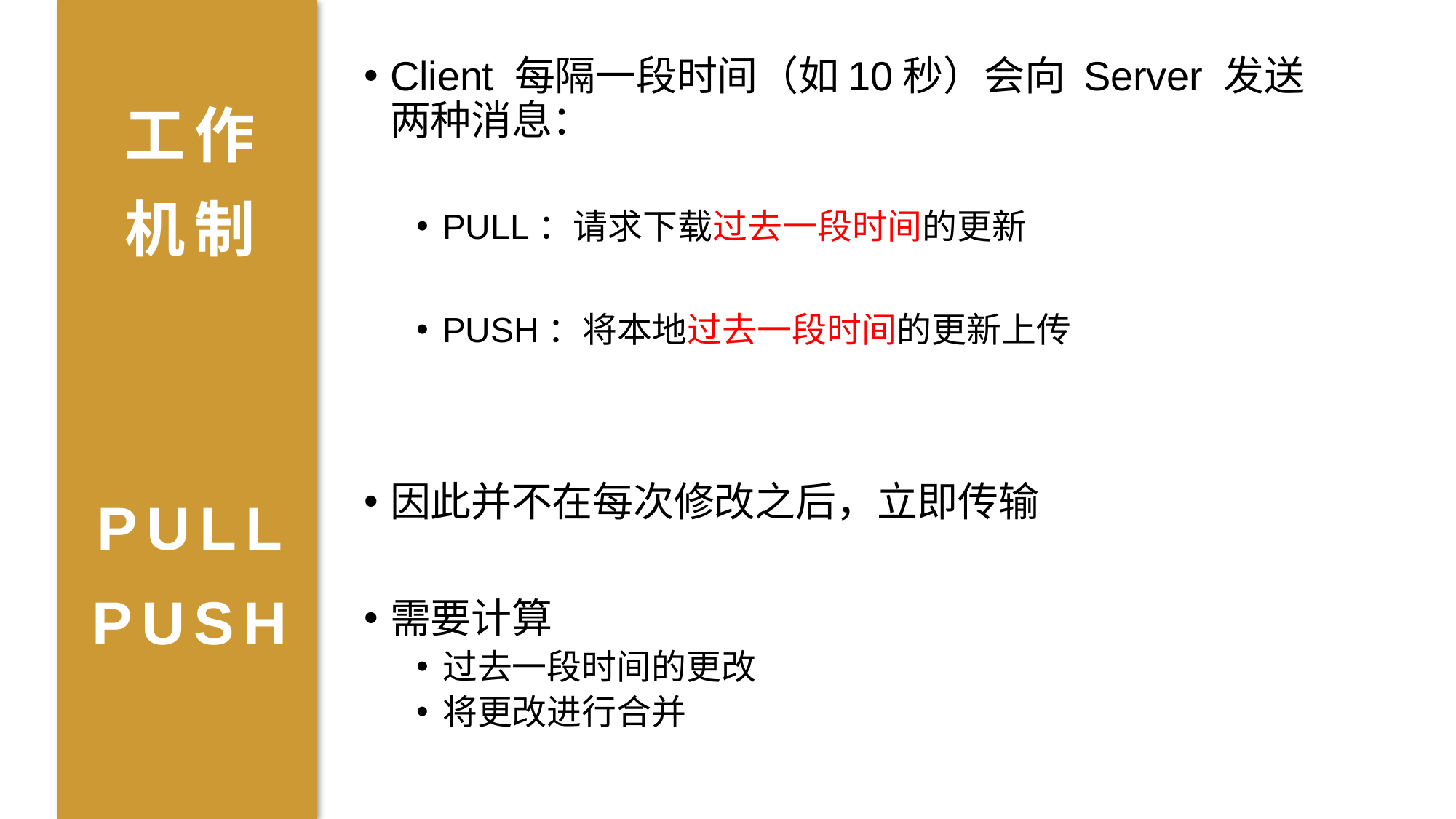

Client 每隔一段时间（如10秒）会向 Server 发送两种消息：

PULL：请求下载过去一段时间的更新

PUSH：将本地过去一段时间的更新上传

因此并不在每次修改之后，立即传输

需要计算
过去一段时间的更改
将更改进行合并

工作
机制
PULL
PUSH